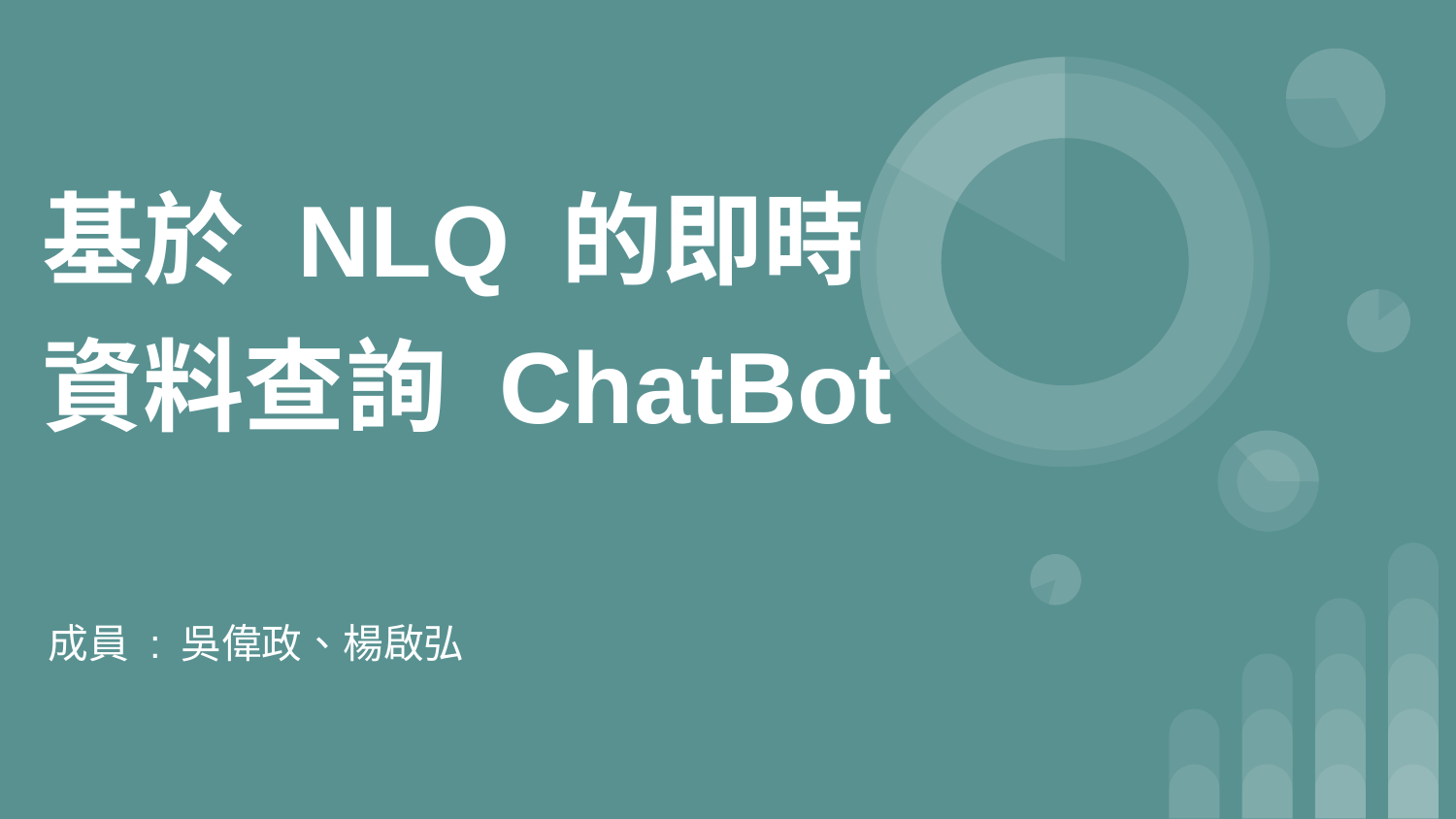

# 基於 NLQ 的即時資料查詢 ChatBot
成員 : 吳偉政、楊啟弘